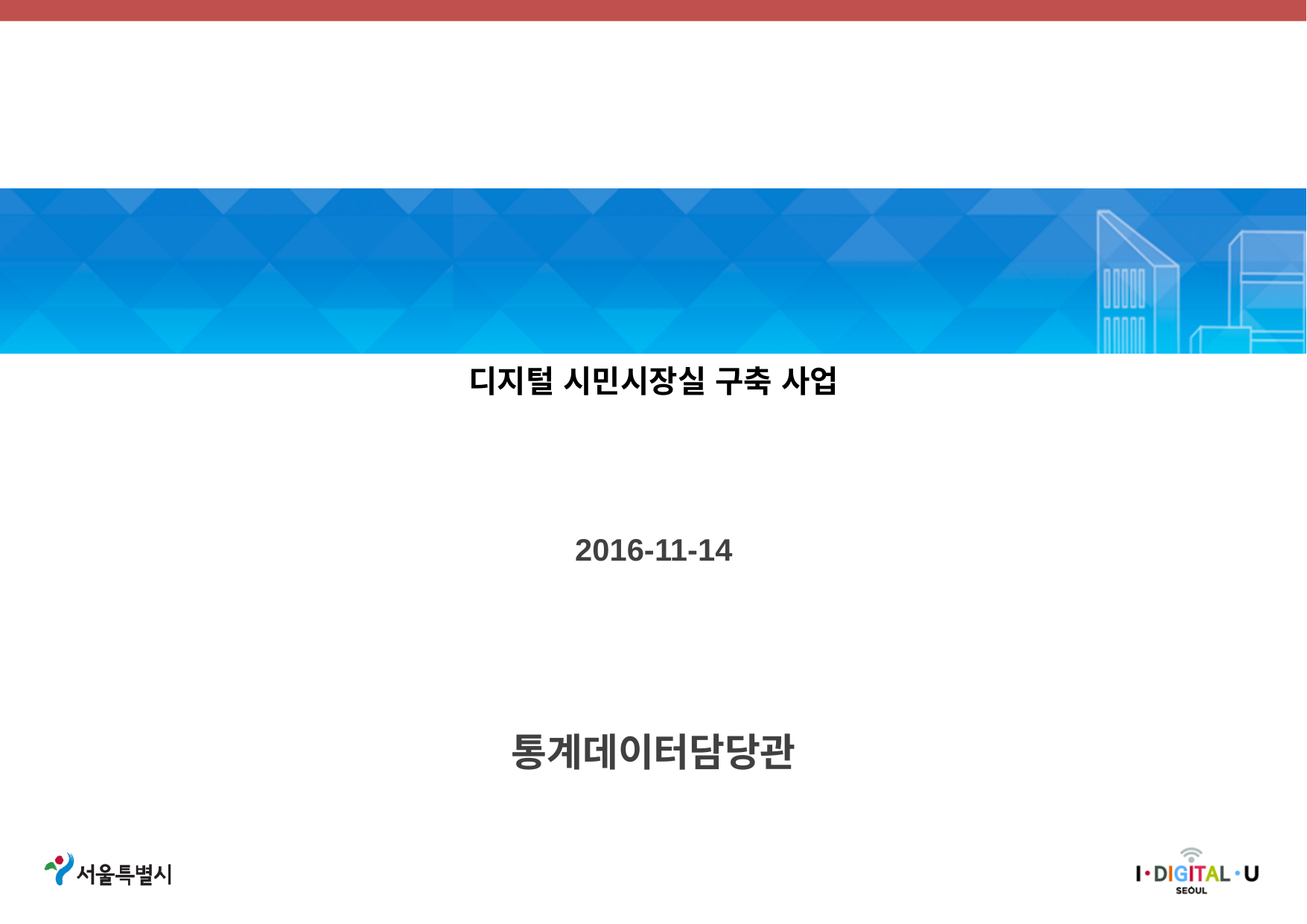

디지털 시민시장실 아키텍처
디지털 시민시장실 구축 사업
2016-11-14
통계데이터담당관